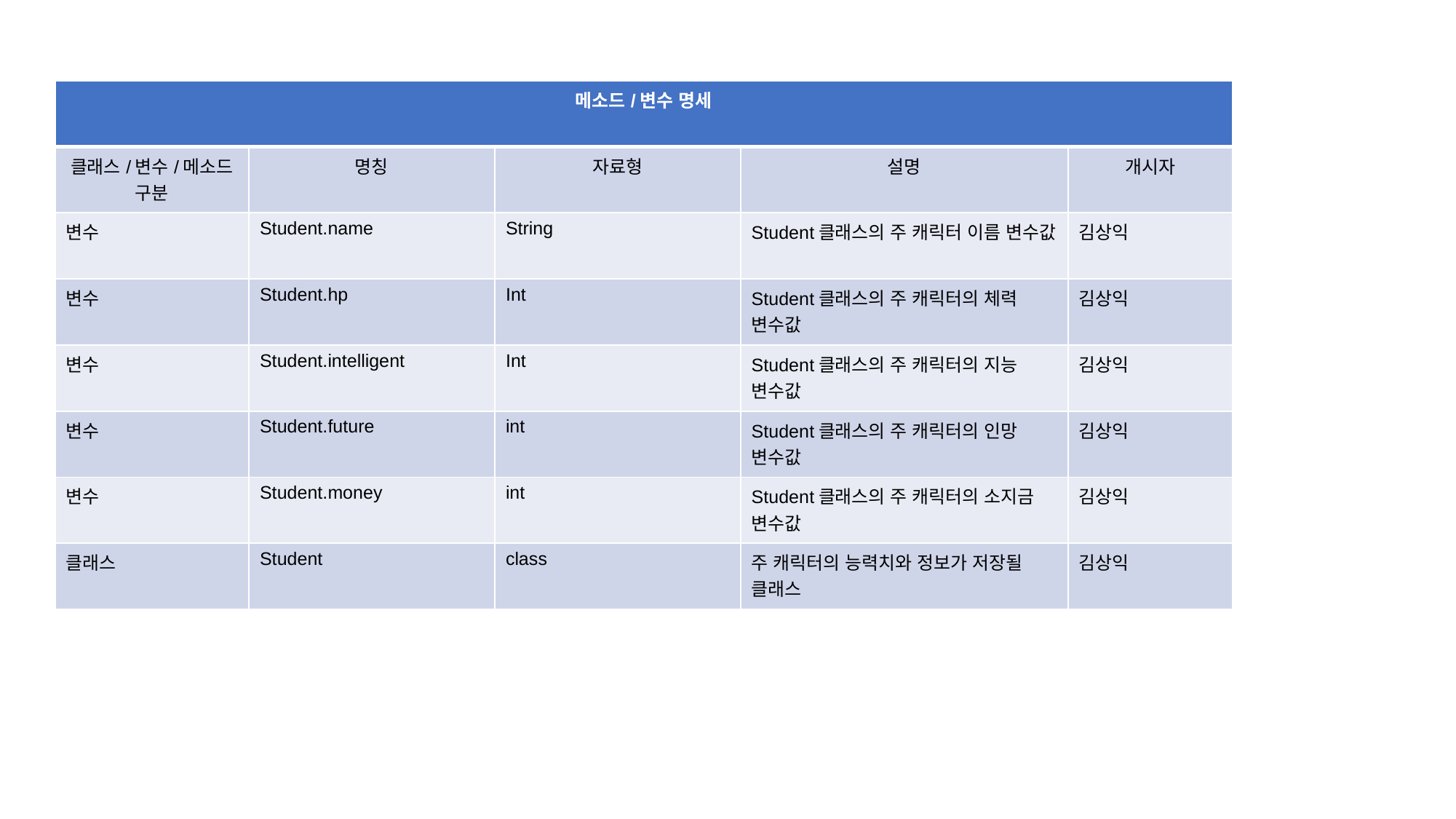

| 메소드/변수 명세 |  |  |  |  |
| --- | --- | --- | --- | --- |
| 클래스/변수/메소드 구분 | 명칭 | 자료형 | 설명 | 개시자 |
| 변수 | Student.name | String | Student클래스의 주 캐릭터 이름 변수값 | 김상익 |
| 변수 | Student.hp | Int | Student클래스의 주 캐릭터의 체력 변수값 | 김상익 |
| 변수 | Student.intelligent | Int | Student클래스의 주 캐릭터의 지능 변수값 | 김상익 |
| 변수 | Student.future | int | Student클래스의 주 캐릭터의 인망 변수값 | 김상익 |
| 변수 | Student.money | int | Student클래스의 주 캐릭터의 소지금 변수값 | 김상익 |
| 클래스 | Student | class | 주 캐릭터의 능력치와 정보가 저장될 클래스 | 김상익 |